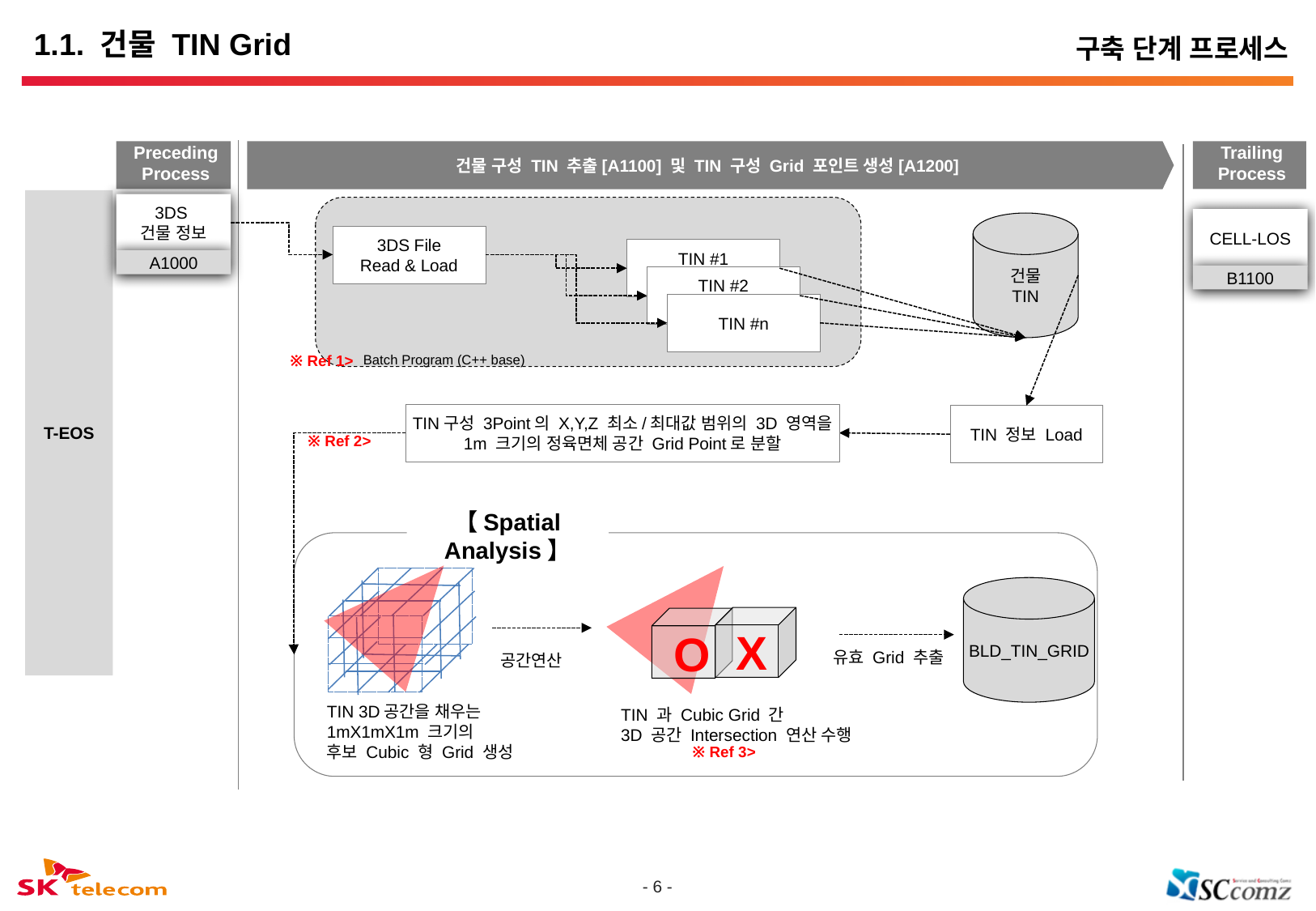

# 1.1. 건물 TIN Grid
구축 단계 프로세스
Preceding
Process
건물 구성 TIN 추출[A1100] 및 TIN 구성 Grid 포인트 생성[A1200]
Trailing Process
T-EOS
3DS
건물 정보
A1000

CELL-LOS
B1100
건물
TIN
3DS File
Read & Load
TIN #1

TIN #2

TIN #n
Batch Program (C++ base)
※ Ref 1>
TIN구성 3Point의 X,Y,Z 최소/최대값 범위의 3D 영역을 1m 크기의 정육면체 공간 Grid Point로 분할
TIN 정보 Load
※ Ref 2>
【Spatial Analysis】

BLD_TIN_GRID

X
O
유효 Grid 추출
공간연산
TIN 3D공간을 채우는
1mX1mX1m 크기의
후보 Cubic 형 Grid 생성
TIN 과 Cubic Grid 간
3D 공간 Intersection 연산 수행
※ Ref 3>